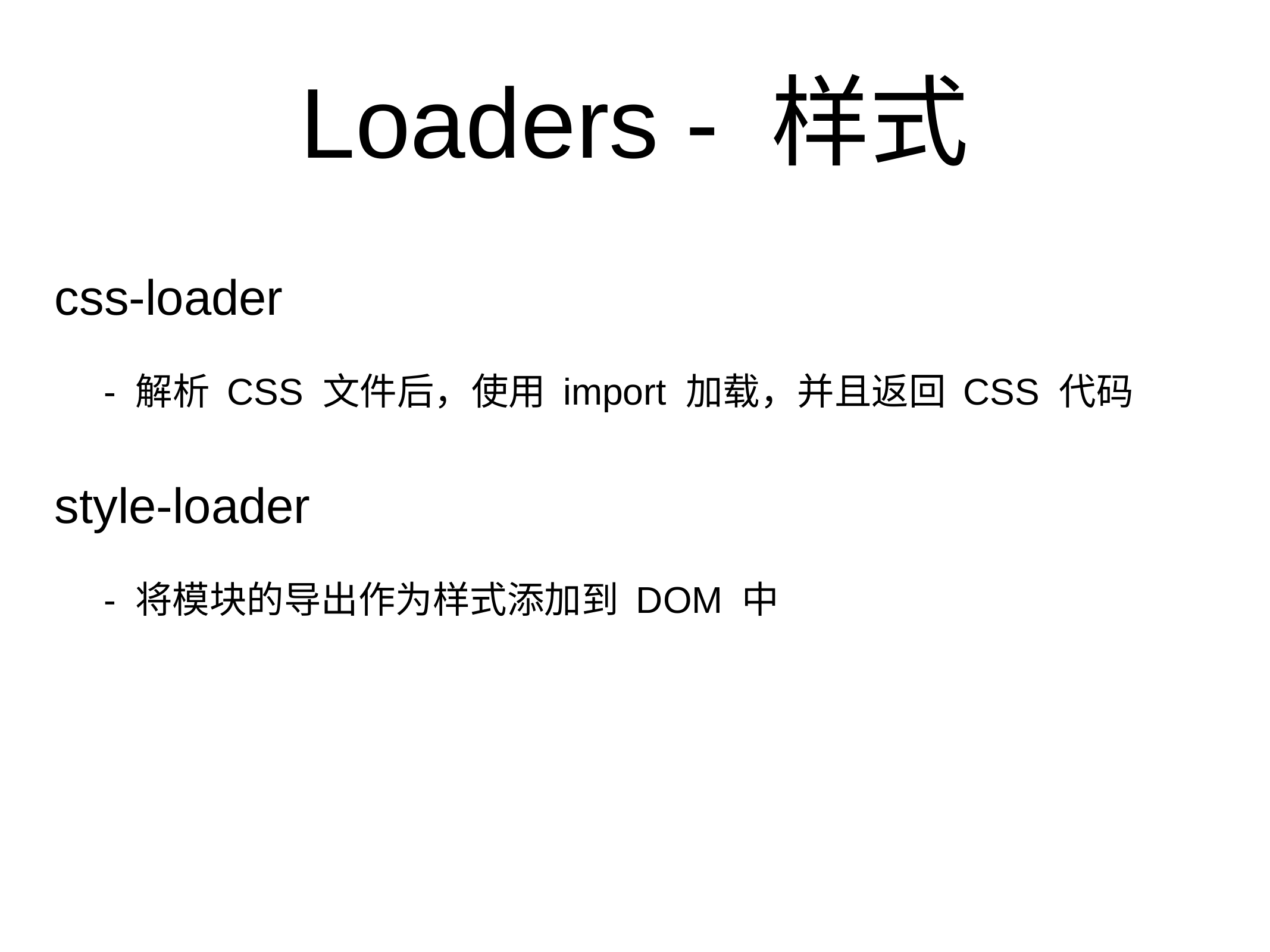

# Loaders - 样式
css-loader
- 解析 CSS 文件后，使用 import 加载，并且返回 CSS 代码
style-loader
- 将模块的导出作为样式添加到 DOM 中